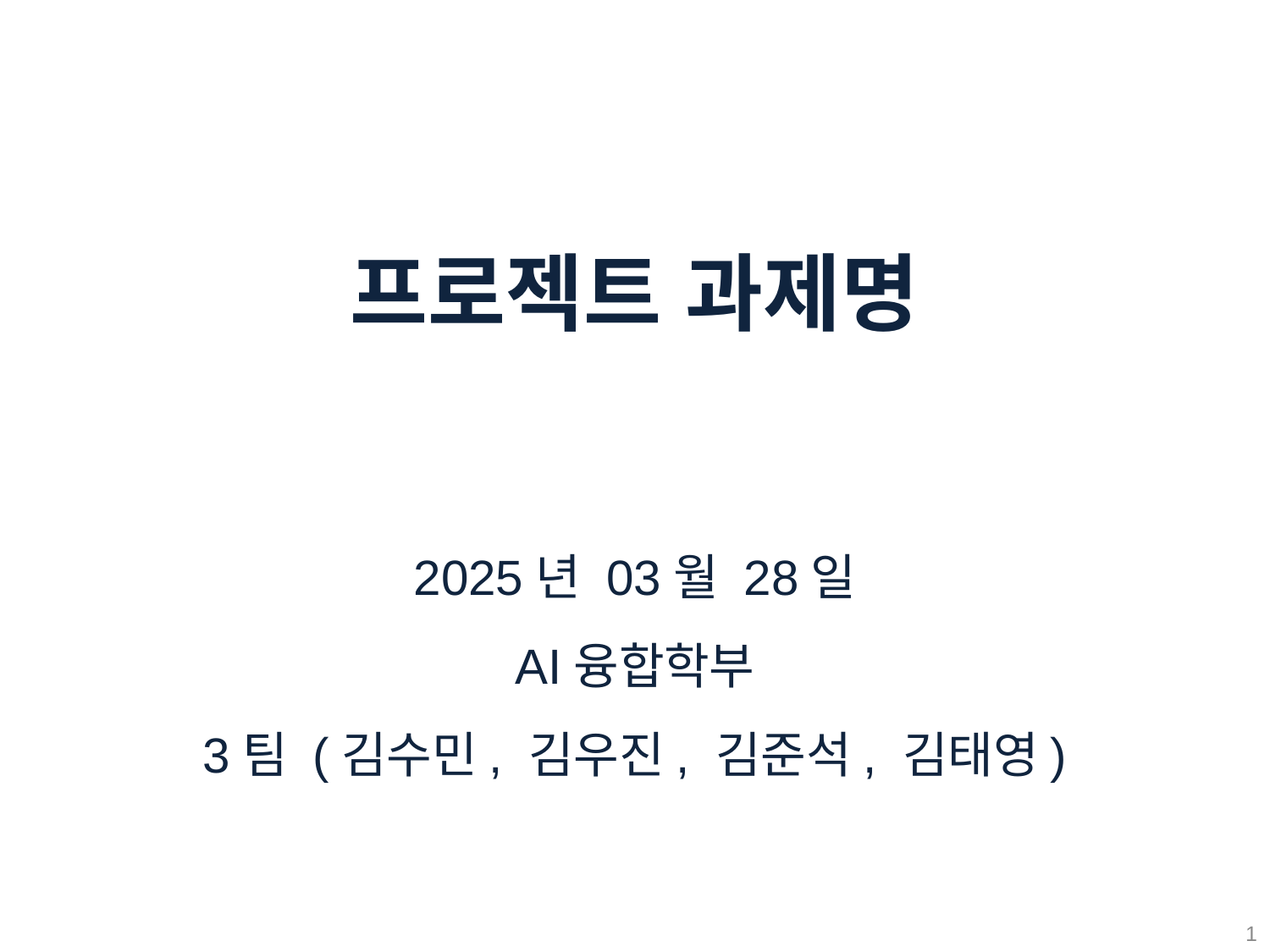

# 프로젝트 과제명
2025년 03월 28일
AI융합학부
3팀 (김수민, 김우진, 김준석, 김태영)
1